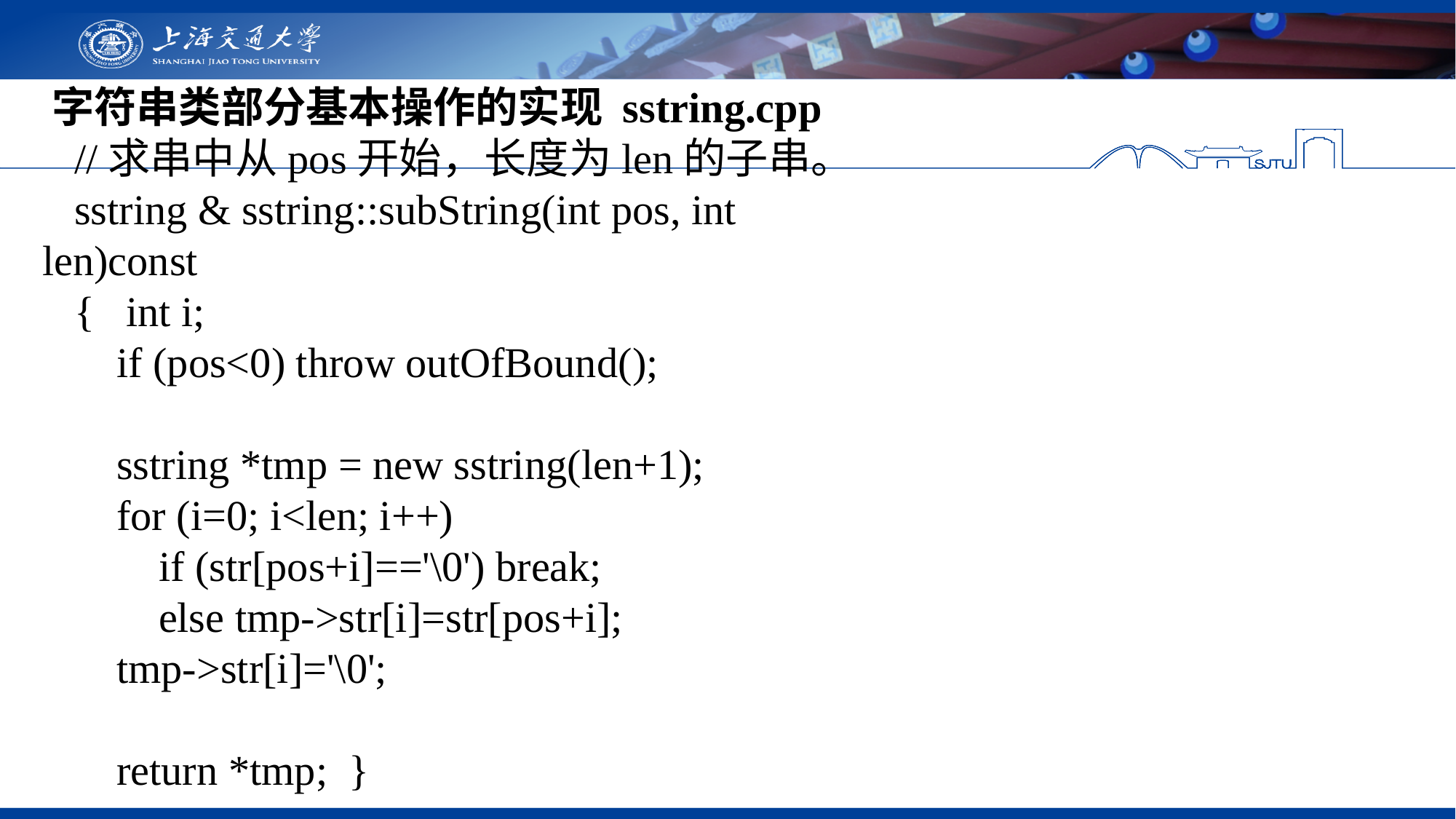

字符串类部分基本操作的实现 sstring.cpp

//求串中从pos开始，长度为len的子串。
sstring & sstring::subString(int pos, int len)const
{   int i;
    if (pos<0) throw outOfBound();

    sstring *tmp = new sstring(len+1);
    for (i=0; i<len; i++)
        if (str[pos+i]=='\0') break;
        else tmp->str[i]=str[pos+i];
    tmp->str[i]='\0';

    return *tmp;  }